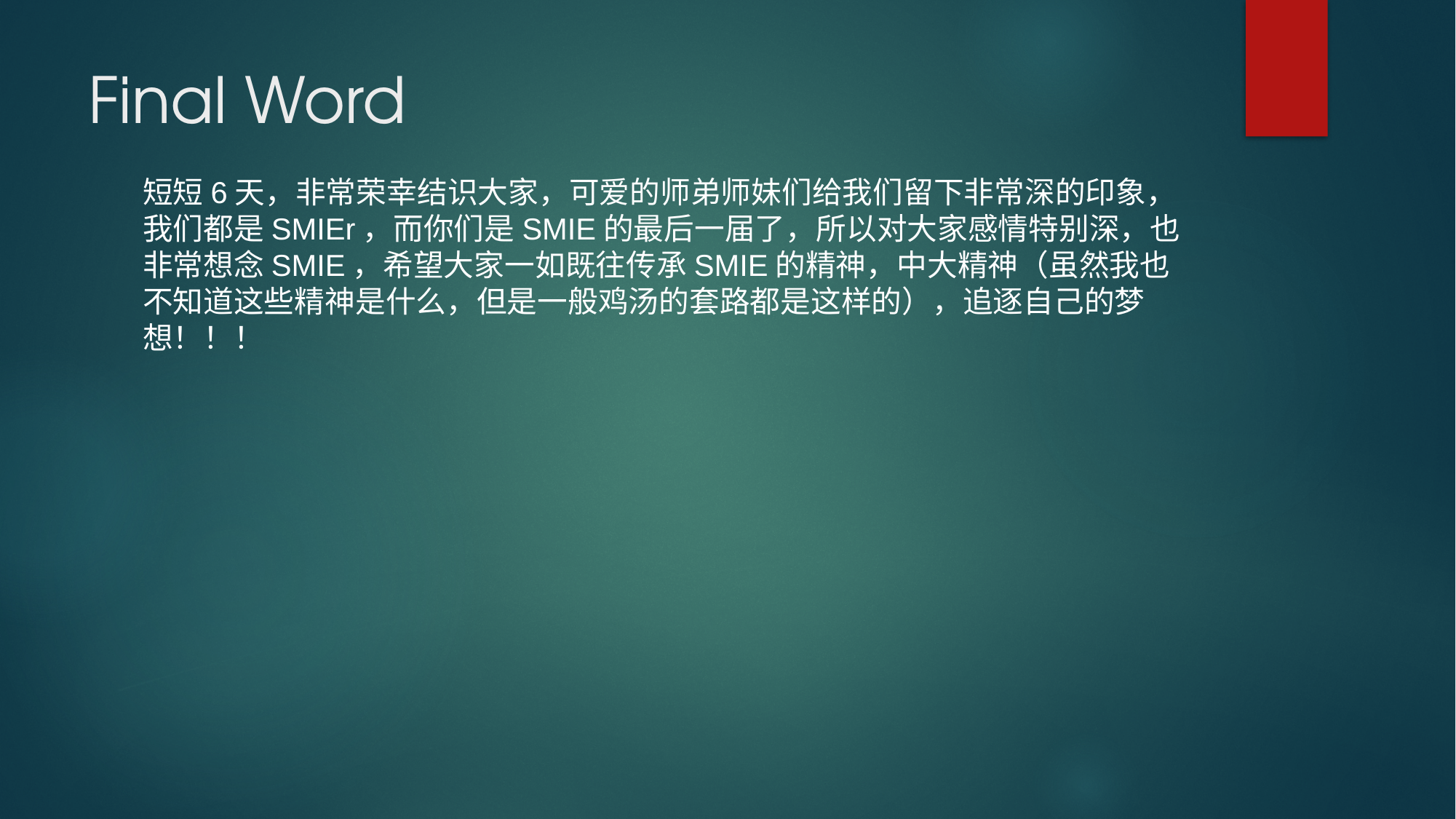

# Final Word
短短6天，非常荣幸结识大家，可爱的师弟师妹们给我们留下非常深的印象，我们都是SMIEr，而你们是SMIE的最后一届了，所以对大家感情特别深，也非常想念SMIE，希望大家一如既往传承SMIE的精神，中大精神（虽然我也不知道这些精神是什么，但是一般鸡汤的套路都是这样的），追逐自己的梦想！！！